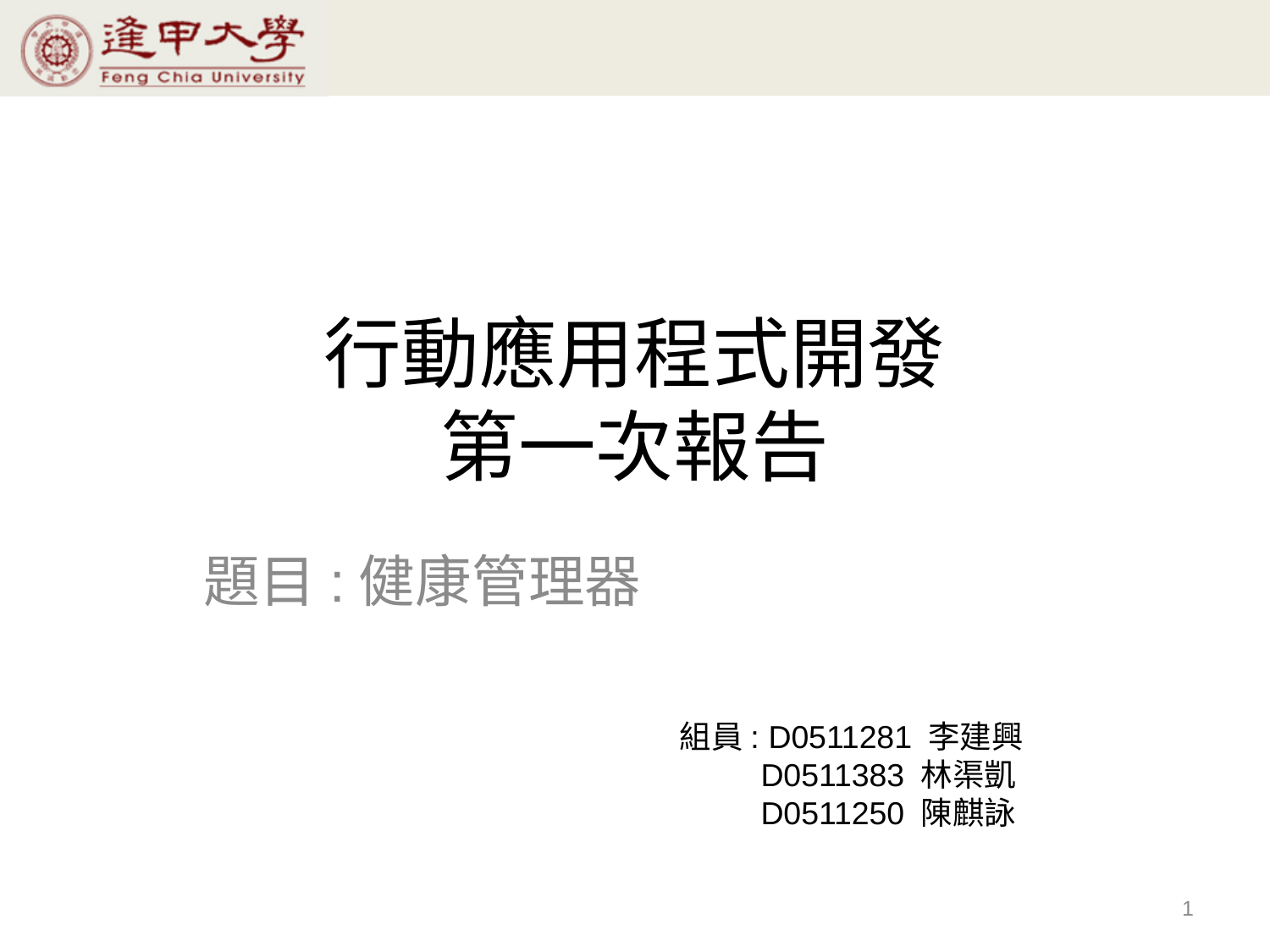

# 行動應用程式開發 第一次報告
題目:健康管理器
組員: D0511281 李建興
  D0511383 林渠凱
  D0511250 陳麒詠
1